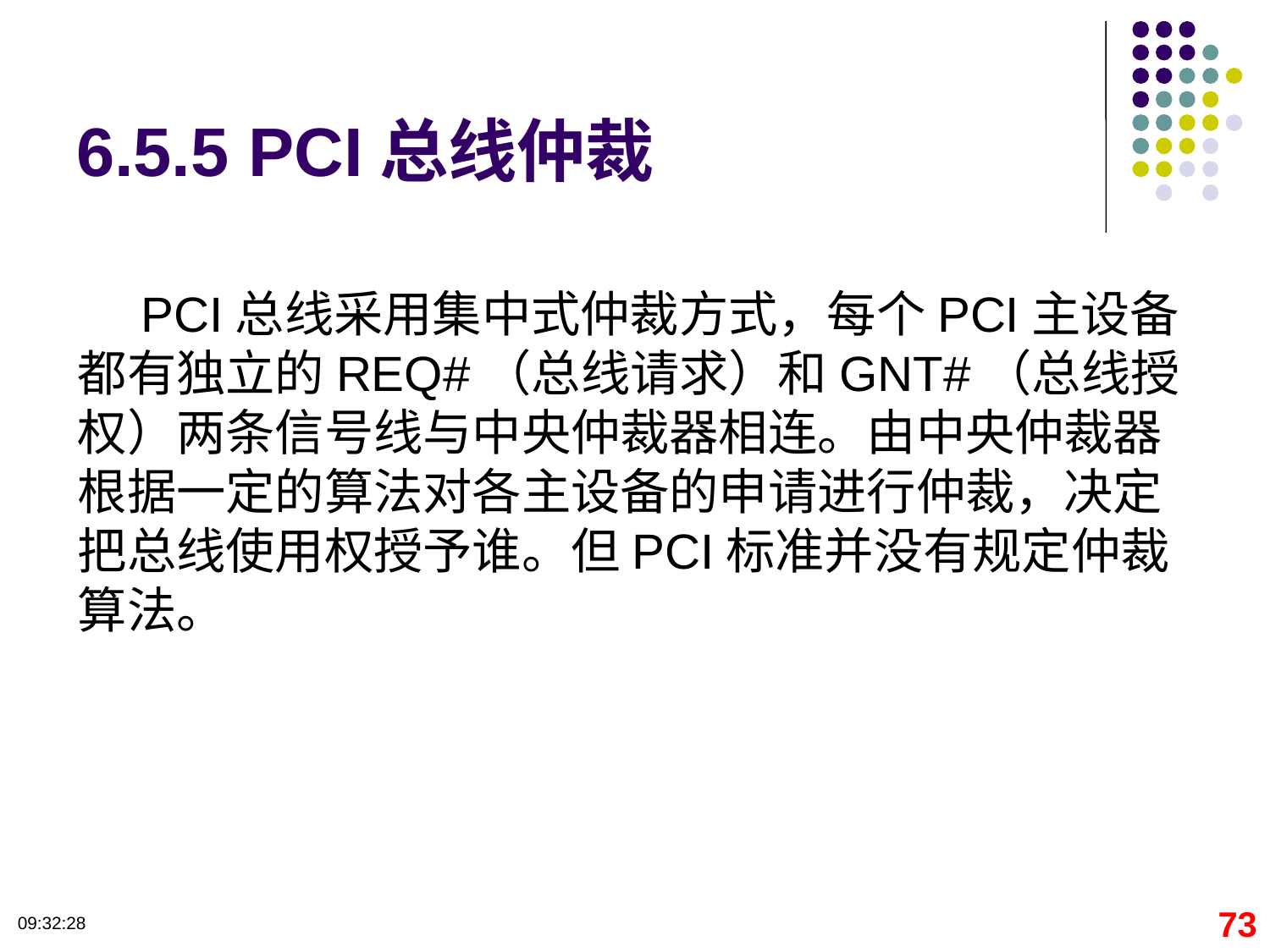

# 6.5.5 PCI总线仲裁
PCI总线采用集中式仲裁方式，每个PCI主设备都有独立的REQ#（总线请求）和GNT#（总线授权）两条信号线与中央仲裁器相连。由中央仲裁器根据一定的算法对各主设备的申请进行仲裁，决定把总线使用权授予谁。但PCI标准并没有规定仲裁算法。
73
09:32:28